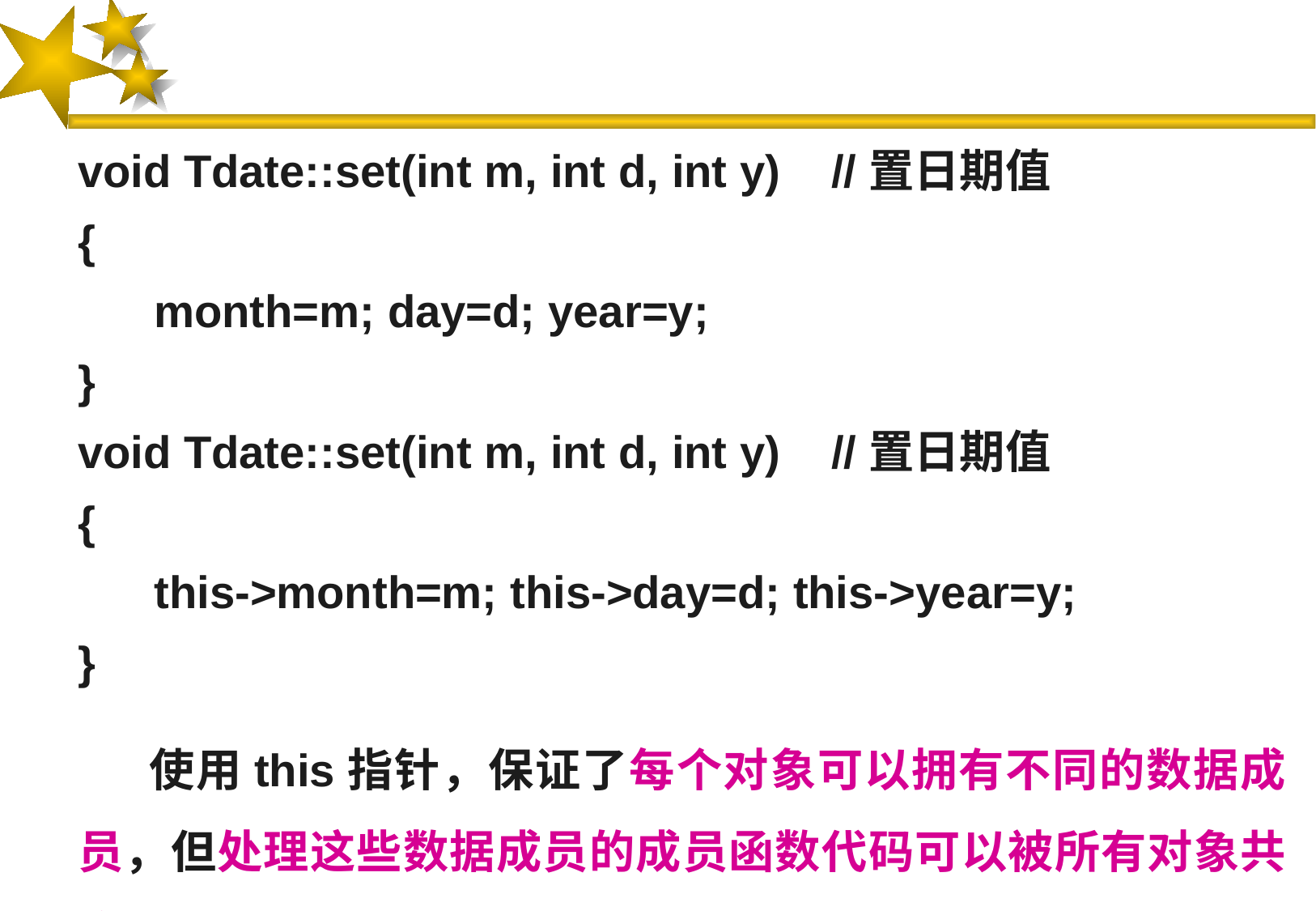

#
void Tdate::set(int m, int d, int y)    //置日期值
{
      month=m; day=d; year=y;
}
void Tdate::set(int m, int d, int y)    //置日期值
{
      this->month=m; this->day=d; this->year=y;
}
使用this指针，保证了每个对象可以拥有不同的数据成员，但处理这些数据成员的成员函数代码可以被所有对象共享